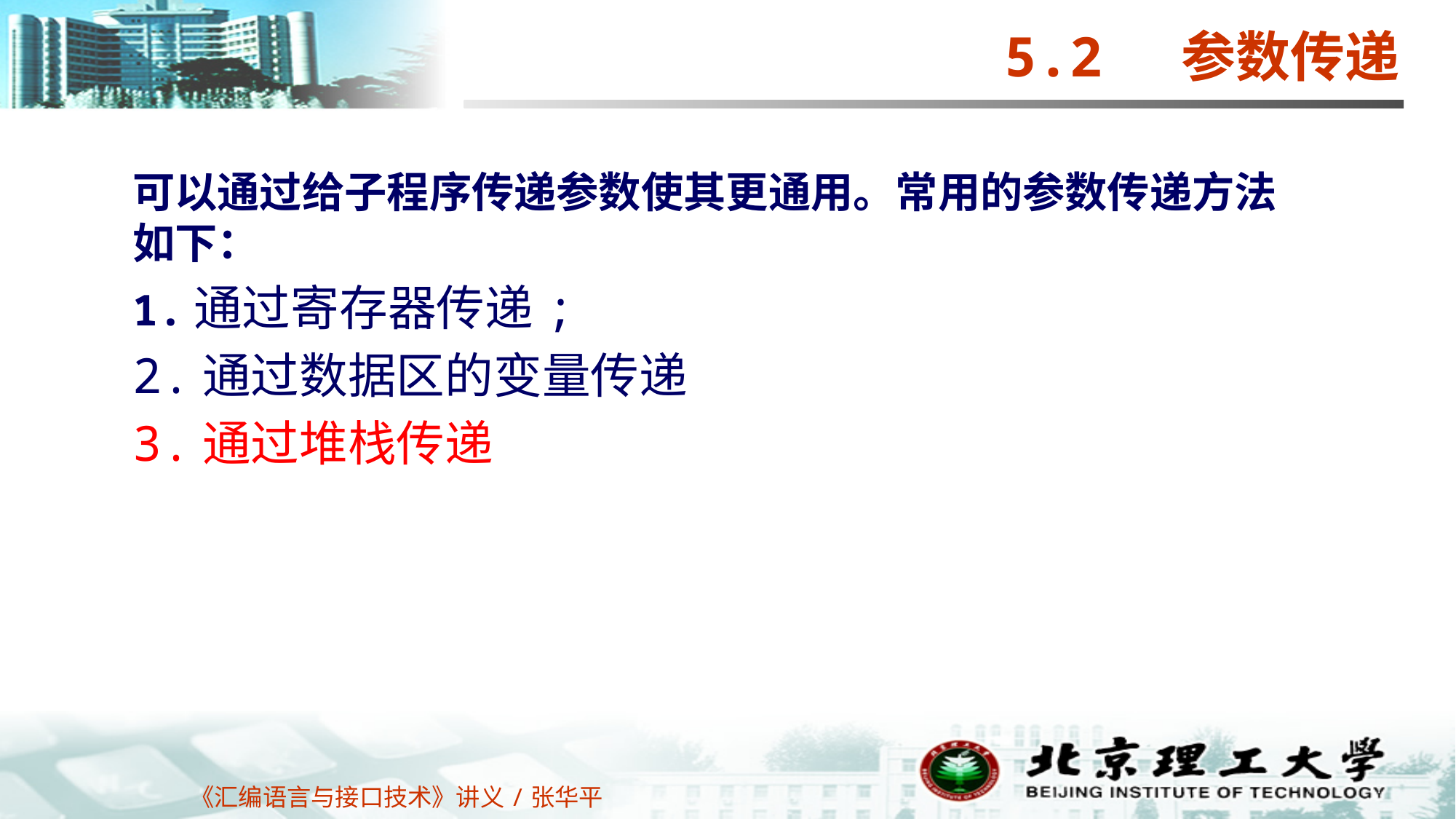

5.2  参数传递
可以通过给子程序传递参数使其更通用。常用的参数传递方法如下：
1.通过寄存器传递;
2.通过数据区的变量传递
3.通过堆栈传递